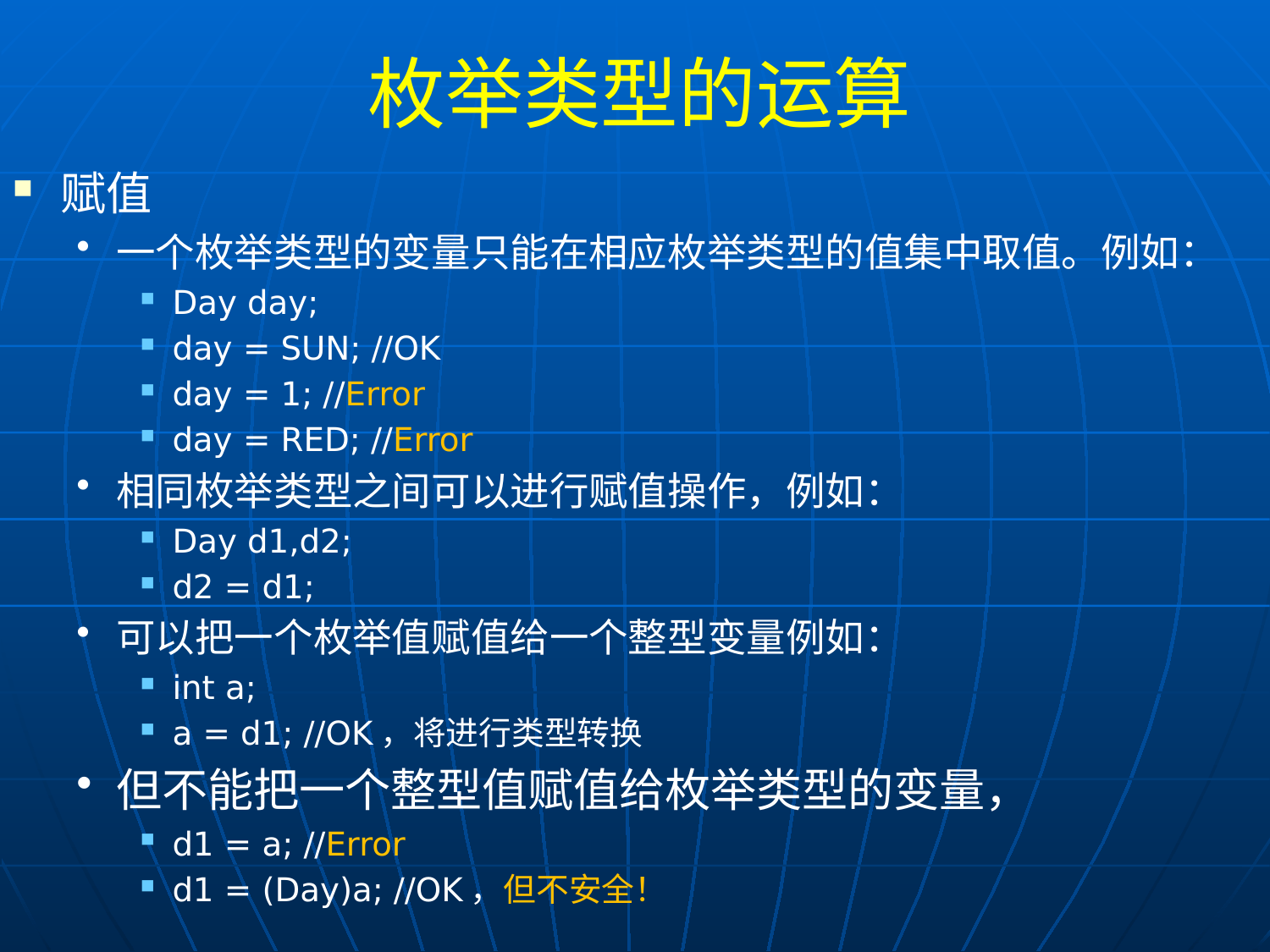

# 枚举类型的运算
赋值
一个枚举类型的变量只能在相应枚举类型的值集中取值。例如：
Day day;
day = SUN; //OK
day = 1; //Error
day = RED; //Error
相同枚举类型之间可以进行赋值操作，例如：
Day d1,d2;
d2 = d1;
可以把一个枚举值赋值给一个整型变量例如：
int a;
a = d1; //OK，将进行类型转换
但不能把一个整型值赋值给枚举类型的变量，
d1 = a; //Error
d1 = (Day)a; //OK，但不安全！